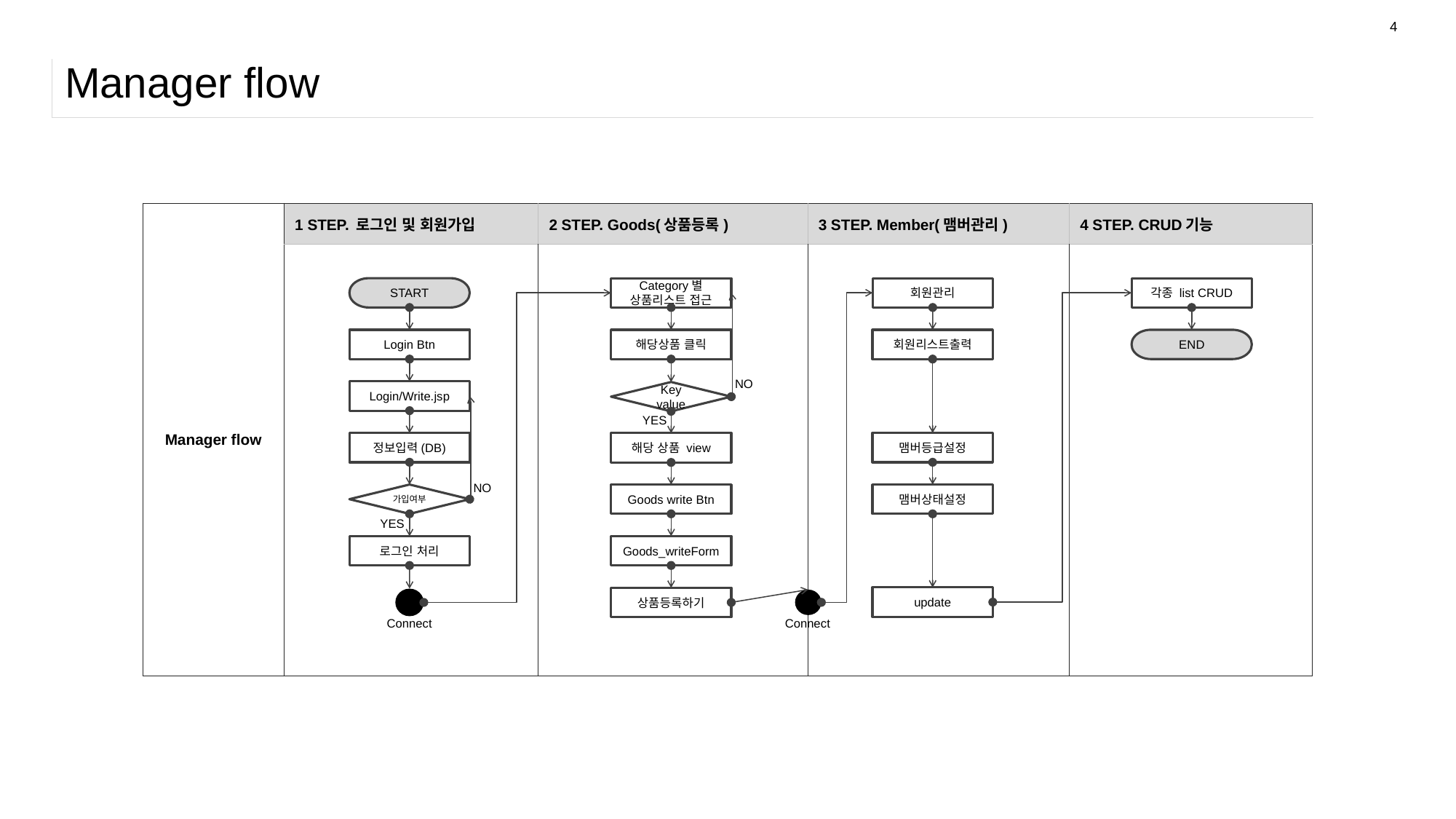

4
# Manager flow
| Manager flow | 1 STEP. 로그인 및 회원가입 | 2 STEP. Goods(상품등록) | 3 STEP. Member(맴버관리) | 4 STEP. CRUD기능 |
| --- | --- | --- | --- | --- |
|  |  |  |  |  |
START
Category별
상품리스트 접근
회원관리
각종 list CRUD
Login Btn
해당상품 클릭
회원리스트출력
END
NO
Login/Write.jsp
Key value
YES
정보입력(DB)
맴버등급설정
해당 상품 view
NO
가입여부
Goods write Btn
맴버상태설정
YES
로그인 처리
Goods_writeForm
update
상품등록하기

Connect
Connect